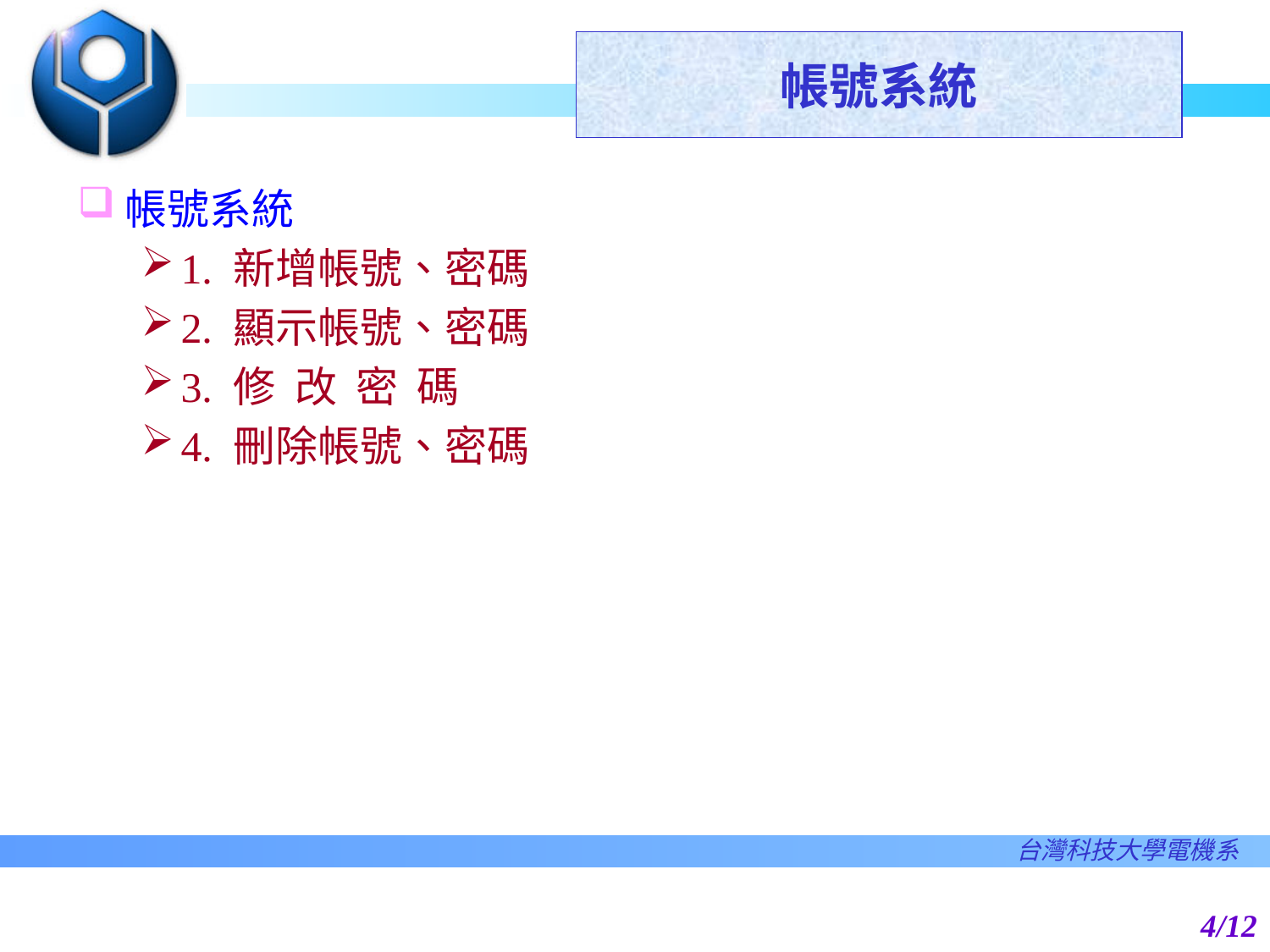

# 帳號系統
帳號系統
1. 新增帳號、密碼
2. 顯示帳號、密碼
3. 修  改  密  碼
4. 刪除帳號、密碼
4/12